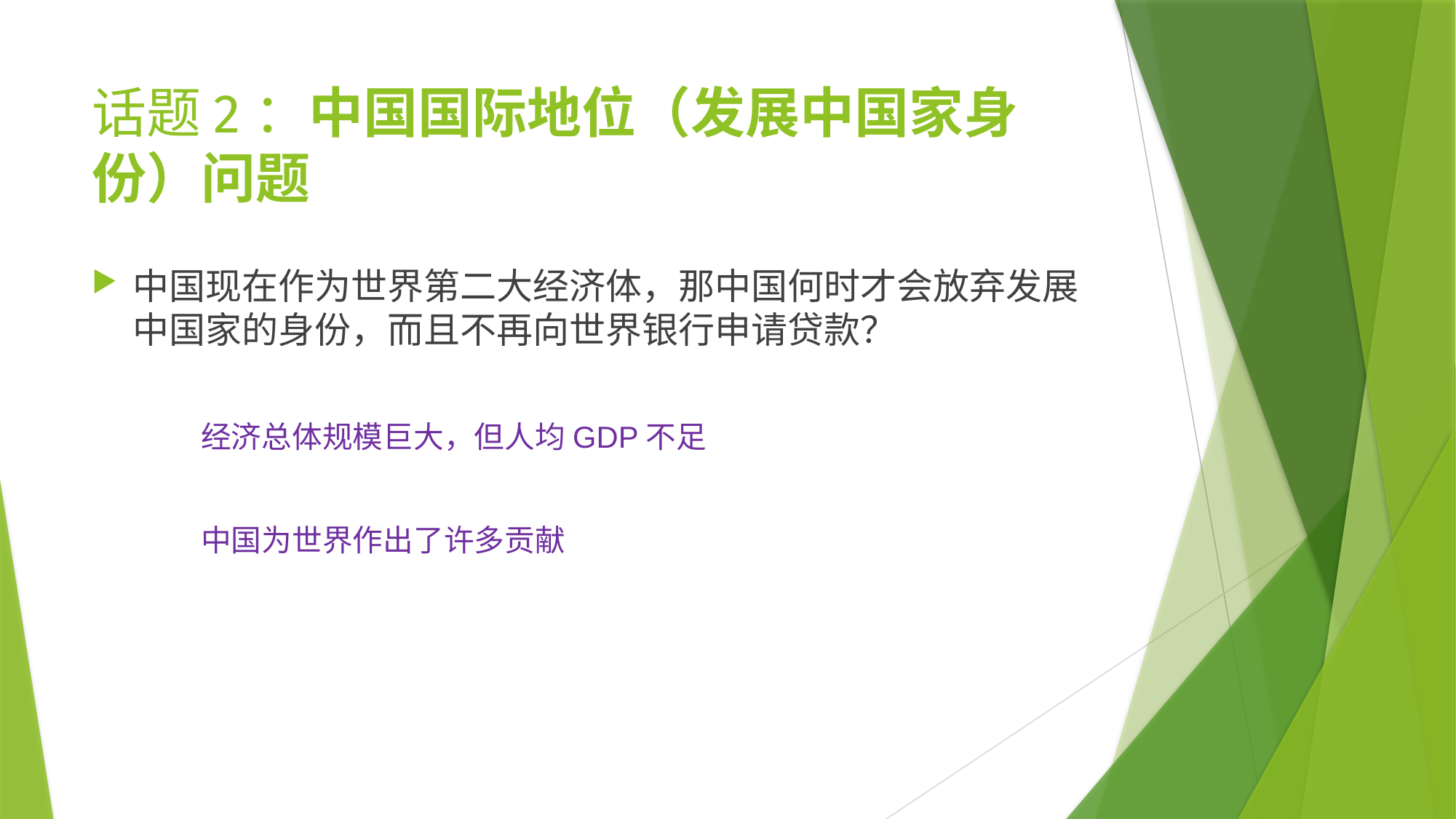

# 话题2：中国国际地位（发展中国家身份）问题
中国现在作为世界第二大经济体，那中国何时才会放弃发展中国家的身份，而且不再向世界银行申请贷款？

	经济总体规模巨大，但人均GDP不足

	中国为世界作出了许多贡献